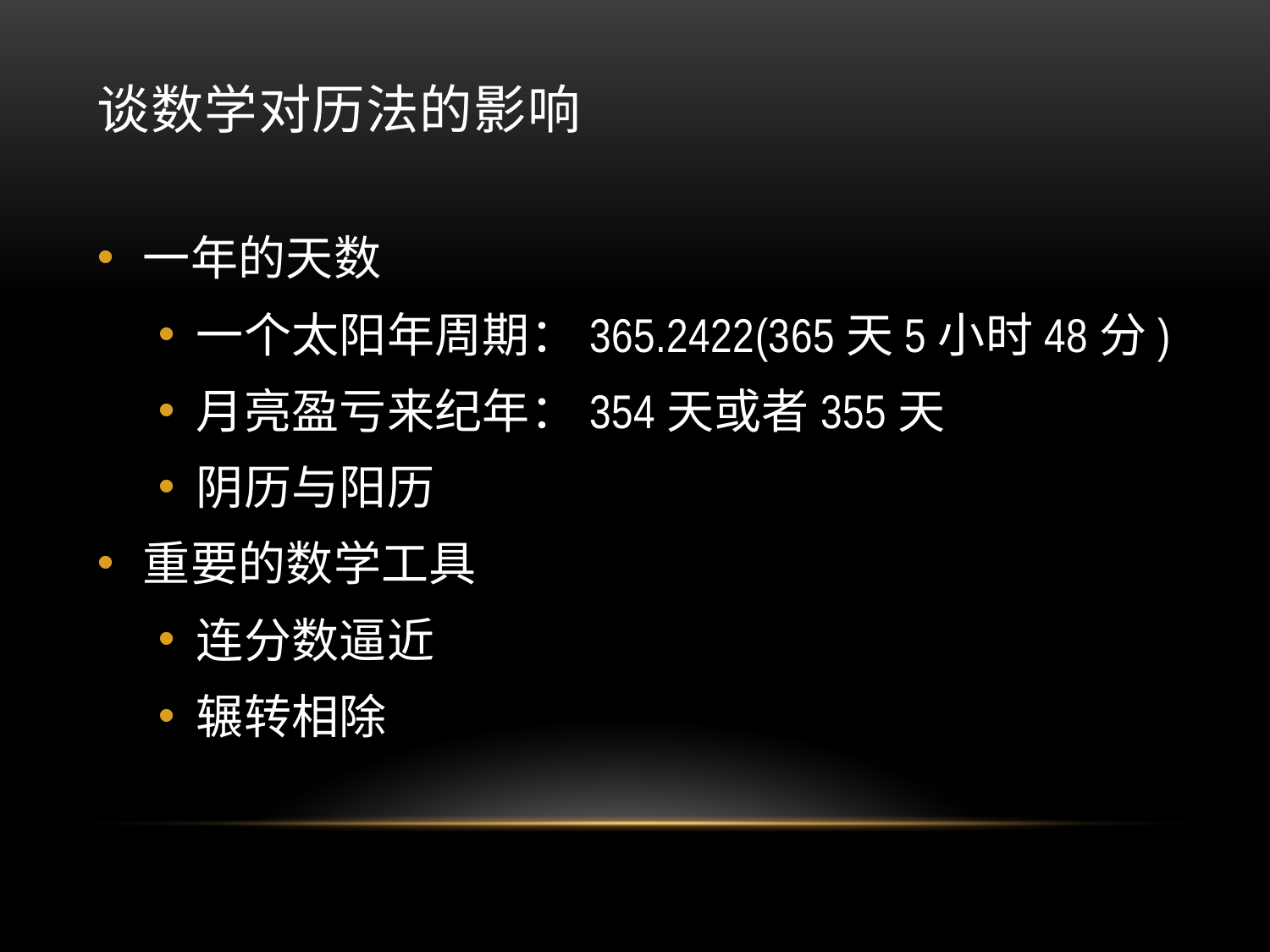

# 谈数学对历法的影响
一年的天数
一个太阳年周期：365.2422(365天5小时48分)
月亮盈亏来纪年：354天或者355天
阴历与阳历
重要的数学工具
连分数逼近
辗转相除